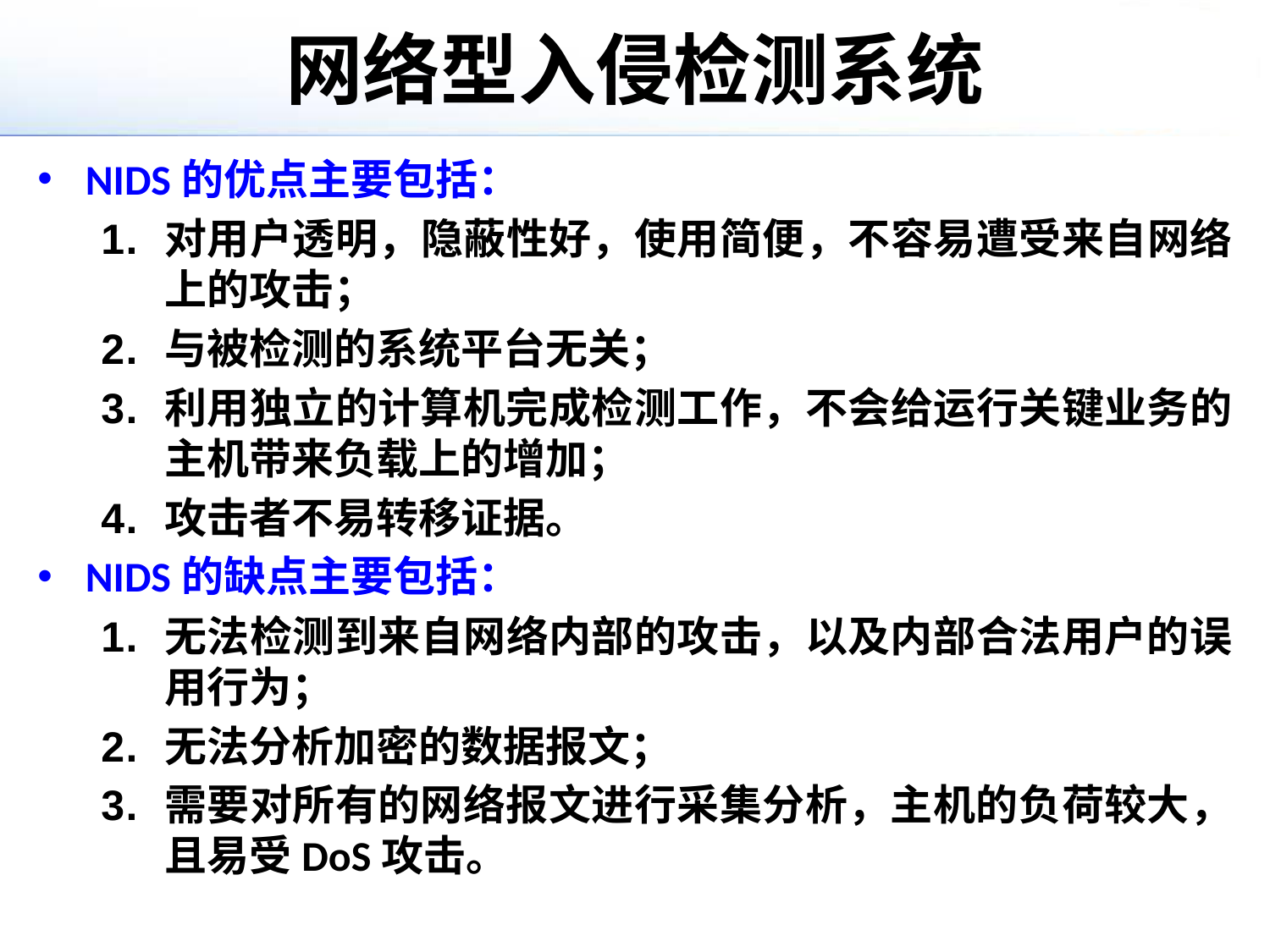

# 网络型入侵检测系统
NIDS的优点主要包括：
对用户透明，隐蔽性好，使用简便，不容易遭受来自网络上的攻击；
与被检测的系统平台无关；
利用独立的计算机完成检测工作，不会给运行关键业务的主机带来负载上的增加；
攻击者不易转移证据。
NIDS的缺点主要包括：
无法检测到来自网络内部的攻击，以及内部合法用户的误用行为；
无法分析加密的数据报文；
需要对所有的网络报文进行采集分析，主机的负荷较大，且易受DoS攻击。